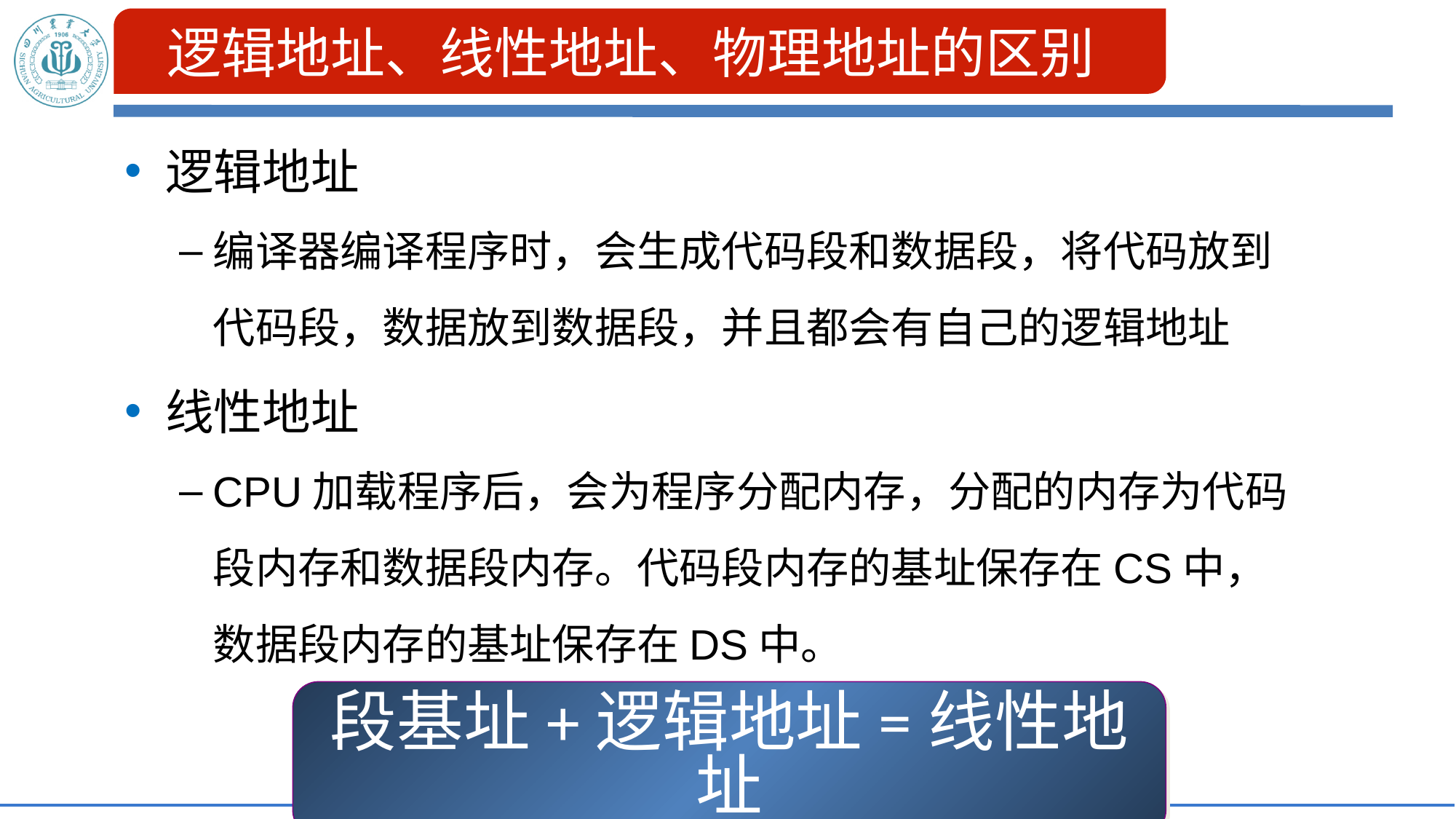

逻辑地址、线性地址、物理地址的区别
# 2.1.3 80386的功能结构
逻辑地址
编译器编译程序时，会生成代码段和数据段，将代码放到代码段，数据放到数据段，并且都会有自己的逻辑地址
线性地址
CPU加载程序后，会为程序分配内存，分配的内存为代码段内存和数据段内存。代码段内存的基址保存在CS中，数据段内存的基址保存在DS中。

段基址+逻辑地址=线性地址